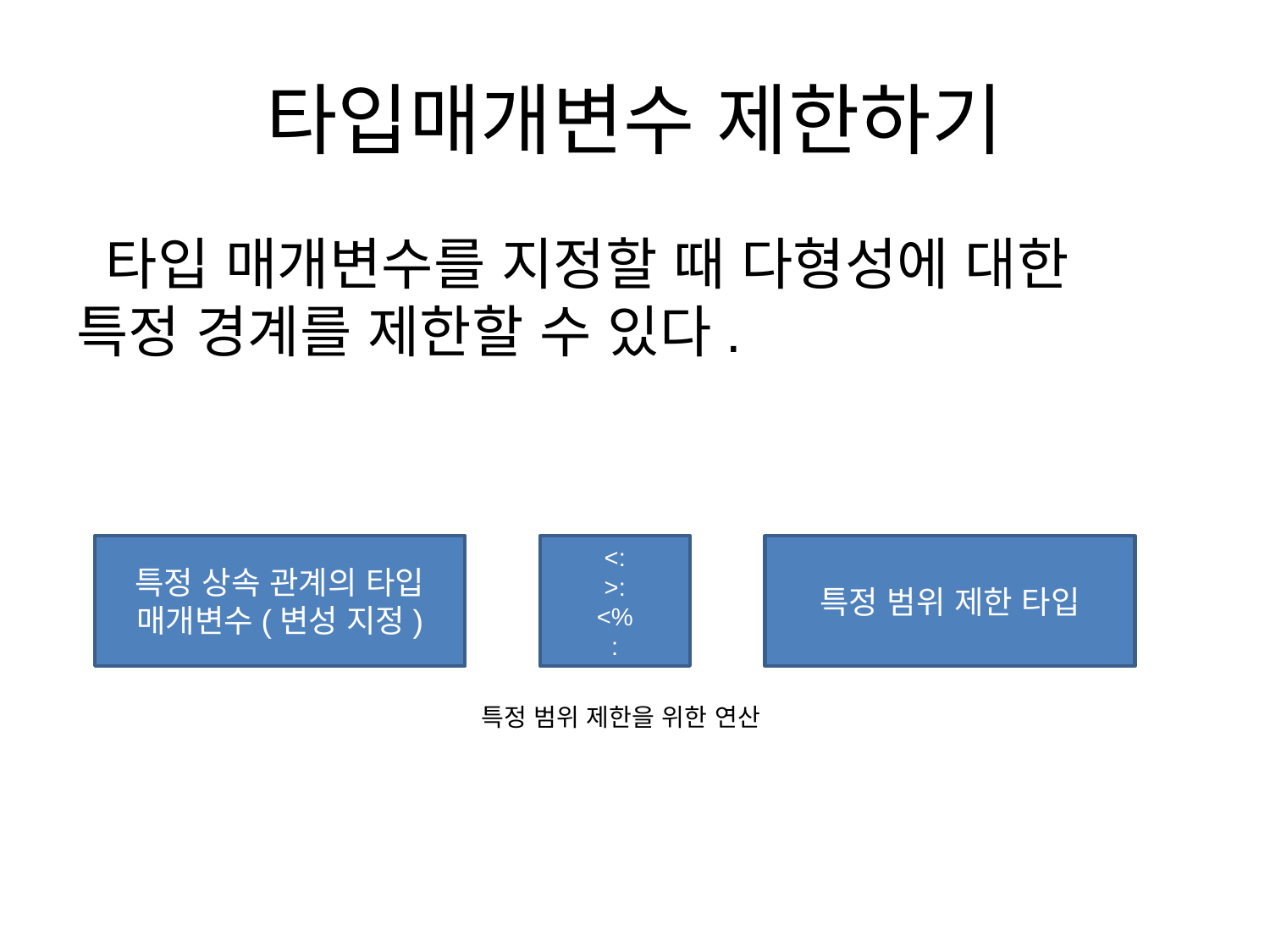

# 타입매개변수 제한하기
 타입 매개변수를 지정할 때 다형성에 대한 특정 경계를 제한할 수 있다.
특정 상속 관계의 타입 매개변수(변성 지정)
<:
>:
<%
:
특정 범위 제한 타입
특정 범위 제한을 위한 연산